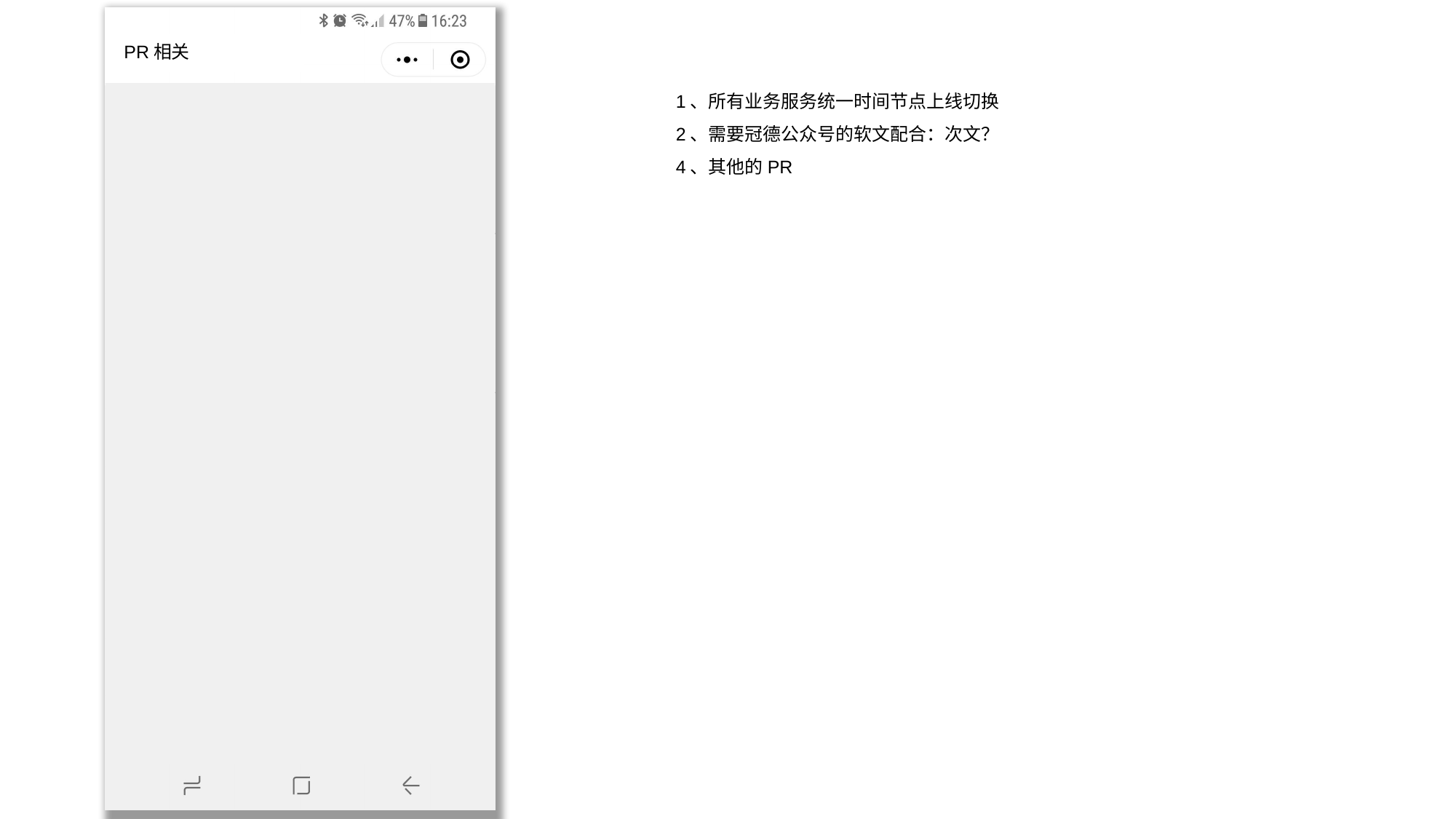

# PR相关
1、所有业务服务统一时间节点上线切换
2、需要冠德公众号的软文配合：次文？
4、其他的PR